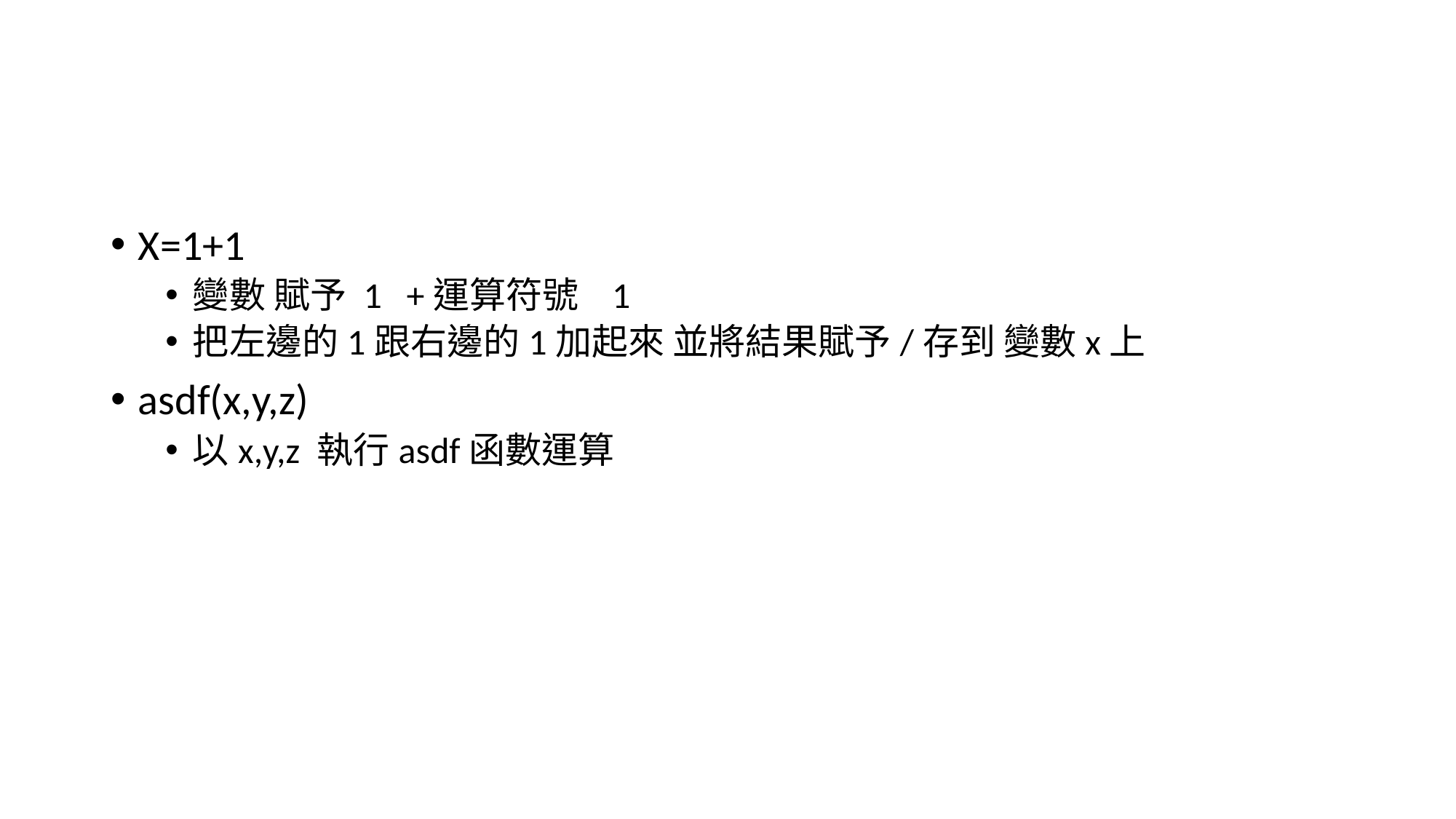

#
X=1+1
變數 賦予 1   +運算符號   1
把左邊的1跟右邊的1加起來 並將結果賦予/存到 變數x上
asdf(x,y,z)
以x,y,z 執行asdf函數運算